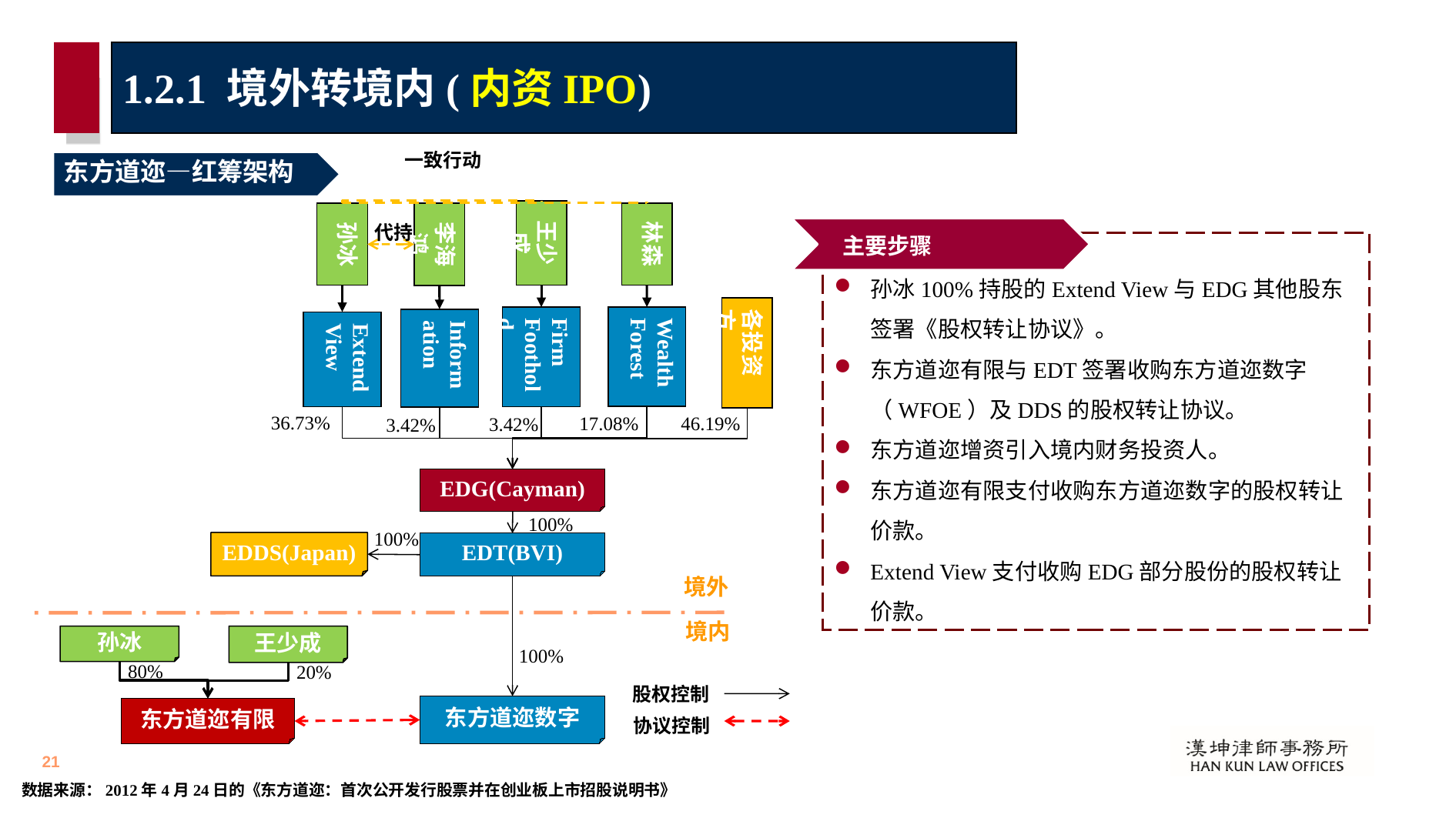

# 1.2.1 境外转境内(内资IPO)
一致行动
东方道迩—红筹架构

王少成
孙冰
李海鸿
林森
代持

主要步骤

孙冰100%持股的Extend View与EDG其他股东签署《股权转让协议》。
东方道迩有限与EDT签署收购东方道迩数字（WFOE）及DDS的股权转让协议。
东方道迩增资引入境内财务投资人。
东方道迩有限支付收购东方道迩数字的股权转让价款。
Extend View支付收购EDG部分股份的股权转让价款。
各投资方
Firm Foothold
Wealth Forest
Information
Extend View
36.73%
46.19%
17.08%
3.42%
3.42%
EDG(Cayman)
100%
100%
EDDS(Japan)
EDT(BVI)
境外
境内

孙冰
王少成
100%
80%
20%
股权控制

东方道迩数字
东方道迩有限
协议控制

数据来源：2012年4月24日的《东方道迩：首次公开发行股票并在创业板上市招股说明书》